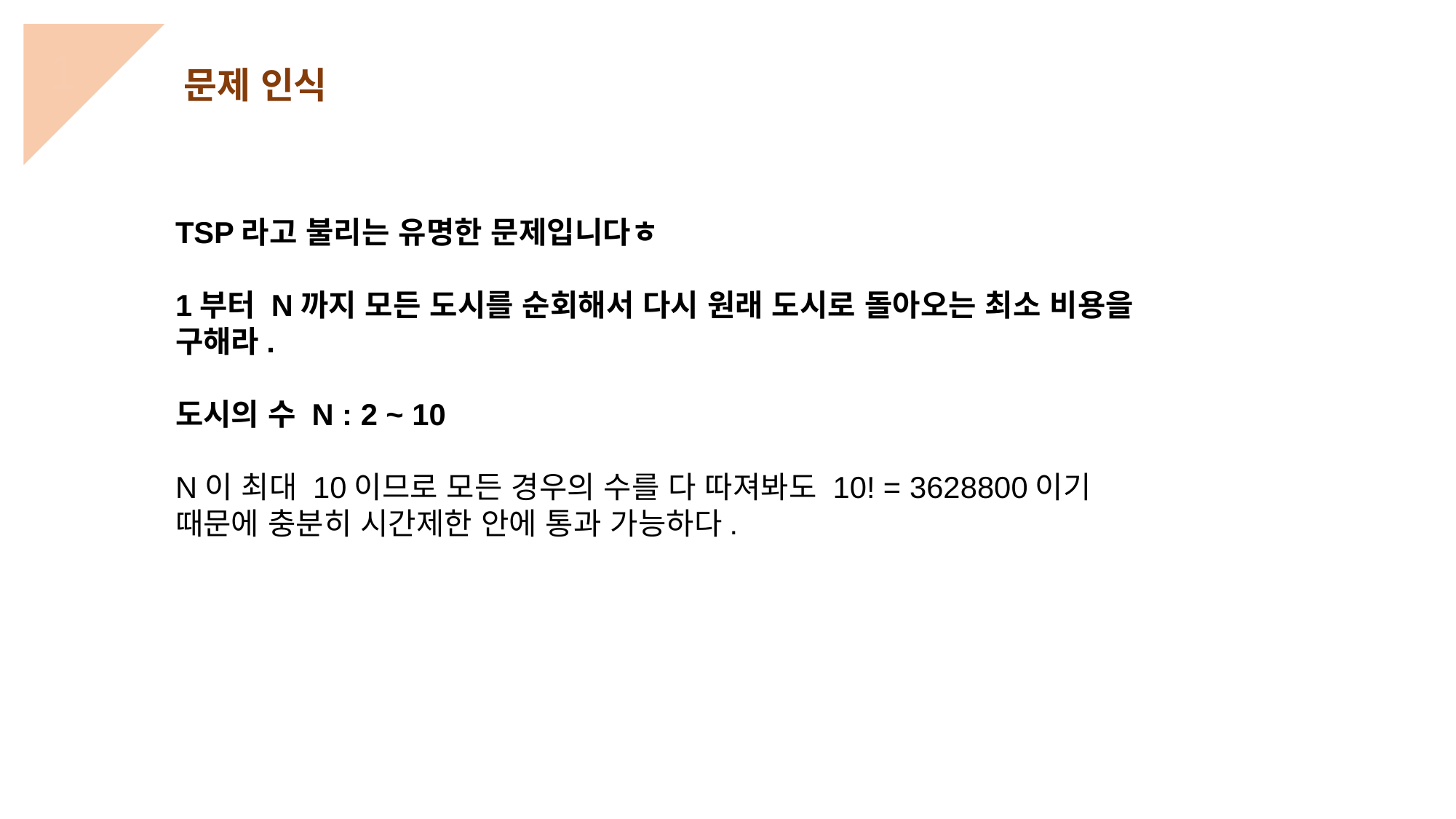

1
문제 인식
TSP라고 불리는 유명한 문제입니다ㅎ

1부터 N까지 모든 도시를 순회해서 다시 원래 도시로 돌아오는 최소 비용을 구해라.

도시의 수 N : 2 ~ 10

N이 최대 10이므로 모든 경우의 수를 다 따져봐도 10! = 3628800이기 때문에 충분히 시간제한 안에 통과 가능하다.